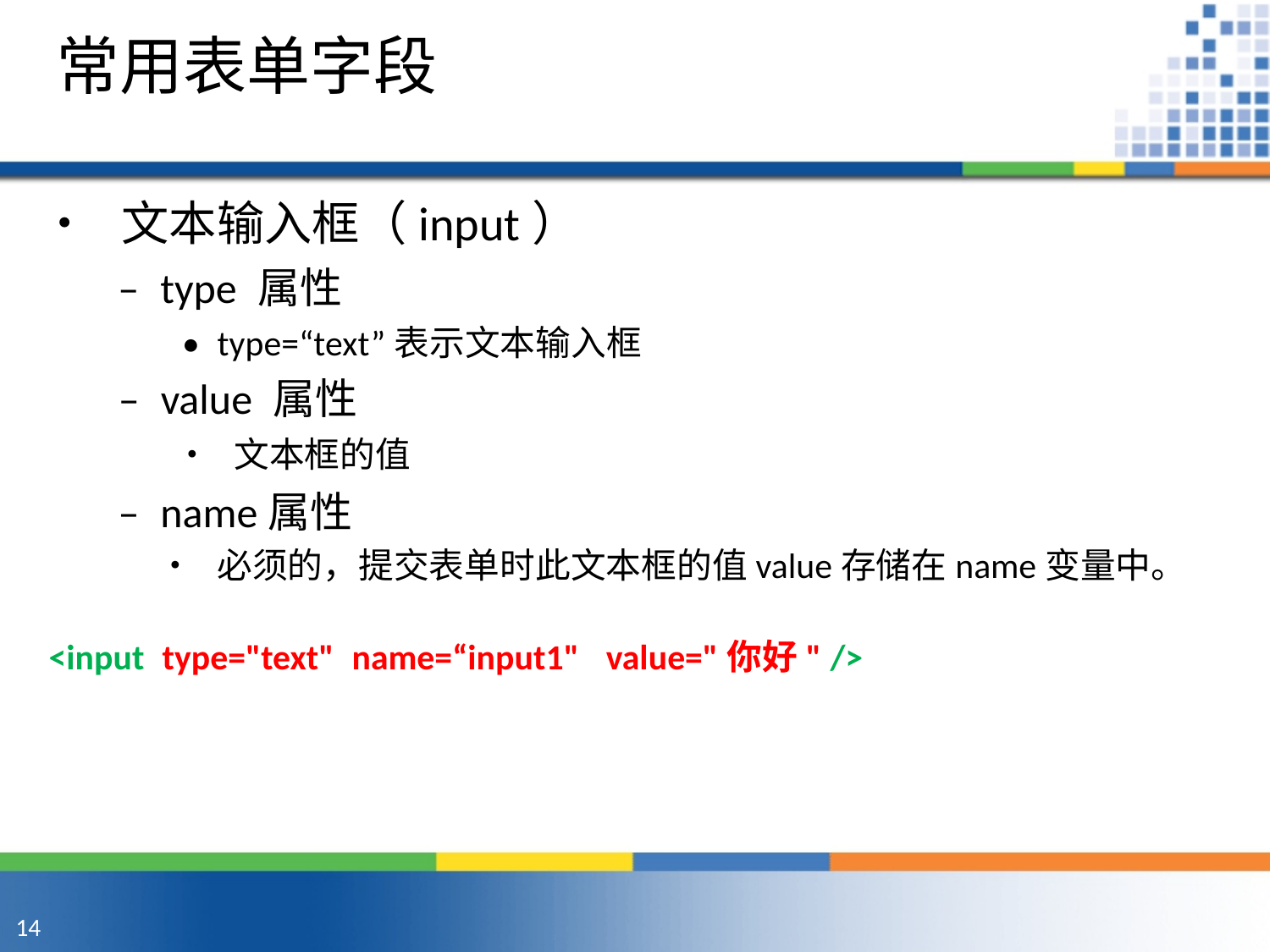

常用表单字段
•  文本输入框（input）
–  type 属性
•  type=“text”表示文本输入框
–  value 属性
•  文本框的值
–  name属性
•  必须的，提交表单时此文本框的值value存储在name变量中。
<input  type="text"  name=“input1"   value="你好" />
14